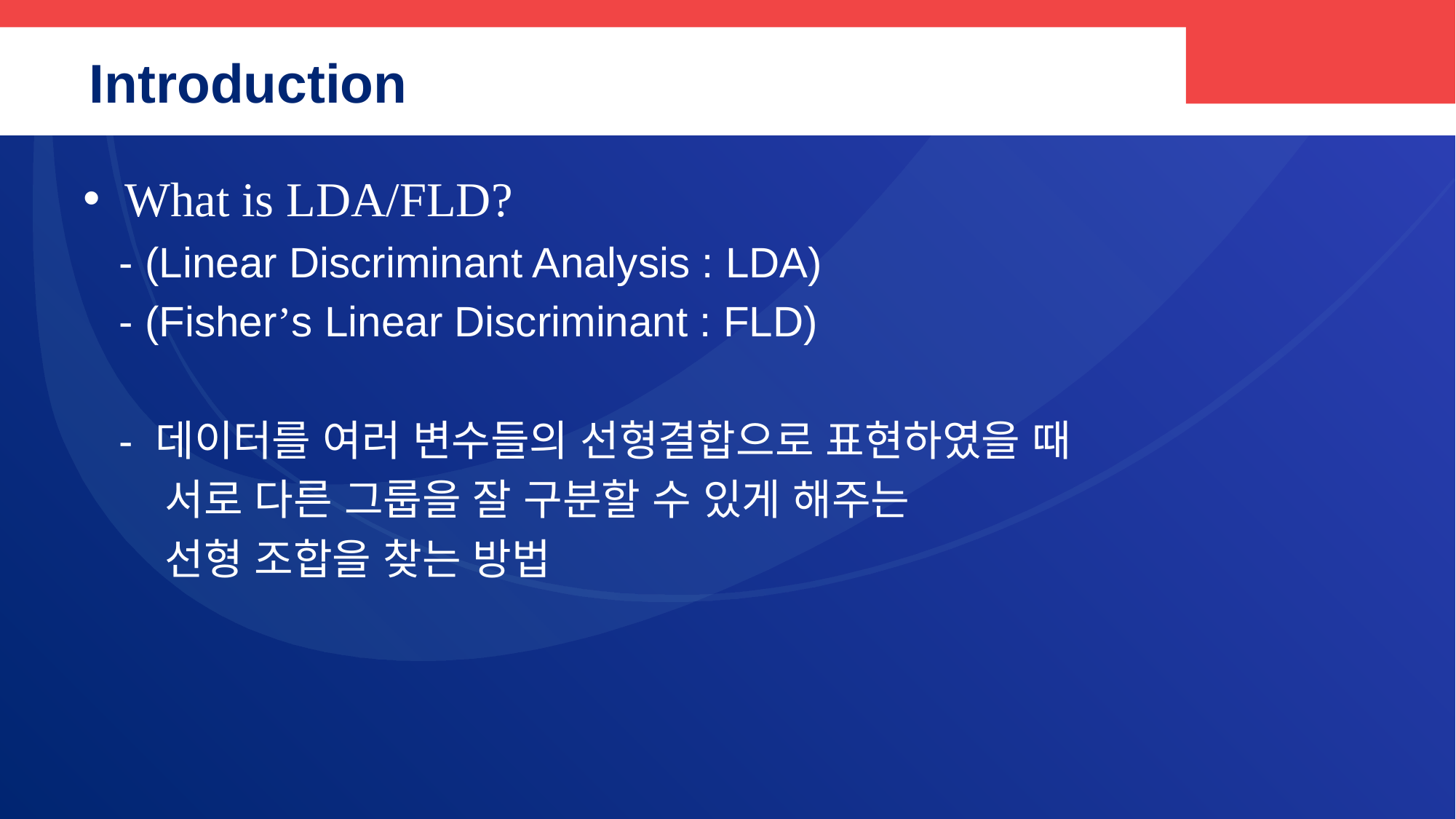

# Introduction
What is LDA/FLD?
   - (Linear Discriminant Analysis : LDA)
   - (Fisher’s Linear Discriminant : FLD)

   - 데이터를 여러 변수들의 선형결합으로 표현하였을 때
      서로 다른 그룹을 잘 구분할 수 있게 해주는
      선형 조합을 찾는 방법